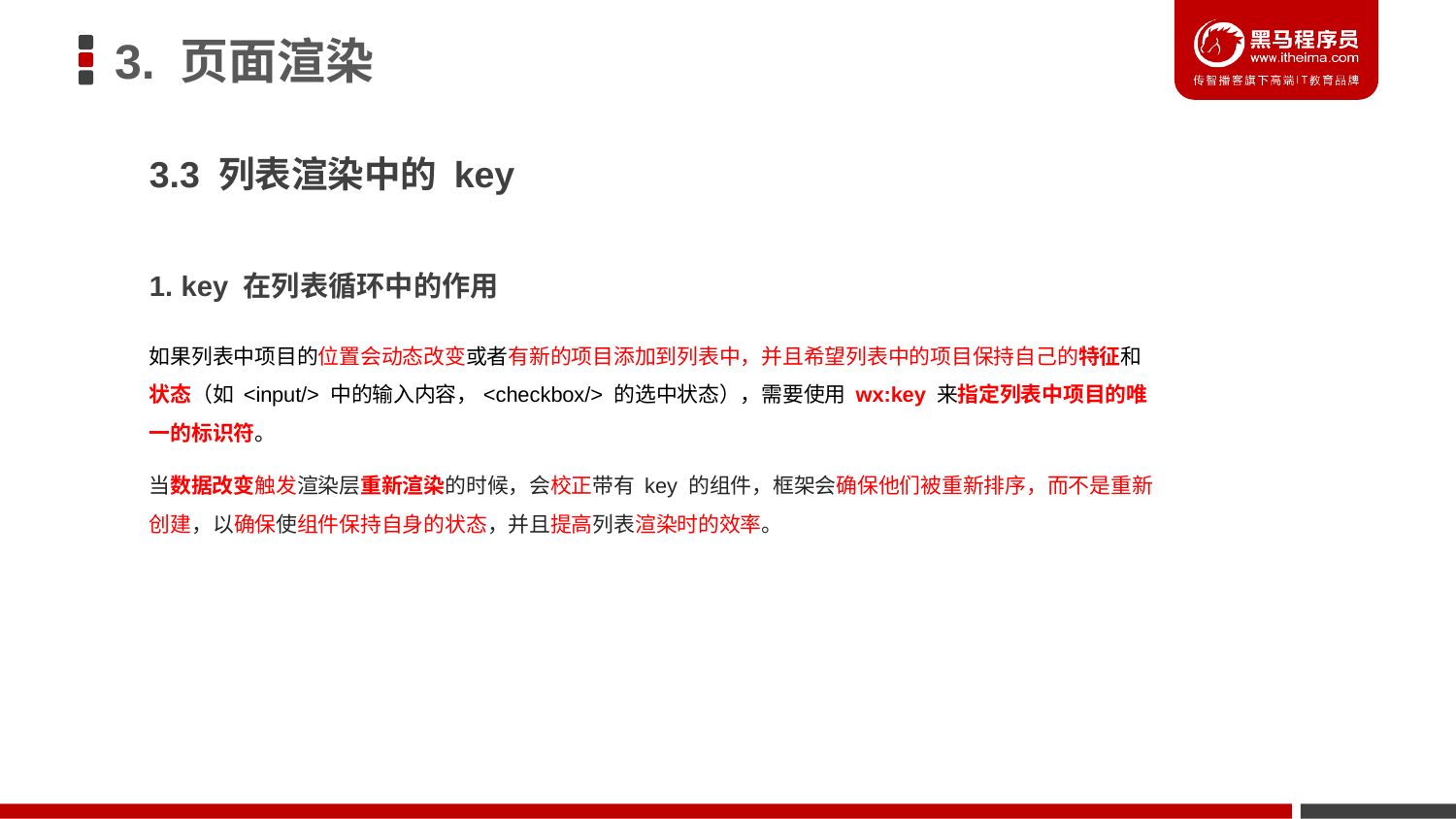

# 3. 页面渲染
3.3 列表渲染中的 key
1. key 在列表循环中的作用
如果列表中项目的位置会动态改变或者有新的项目添加到列表中，并且希望列表中的项目保持自己的特征和状态（如 <input/> 中的输入内容，<checkbox/> 的选中状态），需要使用 wx:key 来指定列表中项目的唯一的标识符。
当数据改变触发渲染层重新渲染的时候，会校正带有 key 的组件，框架会确保他们被重新排序，而不是重新创建，以确保使组件保持自身的状态，并且提高列表渲染时的效率。